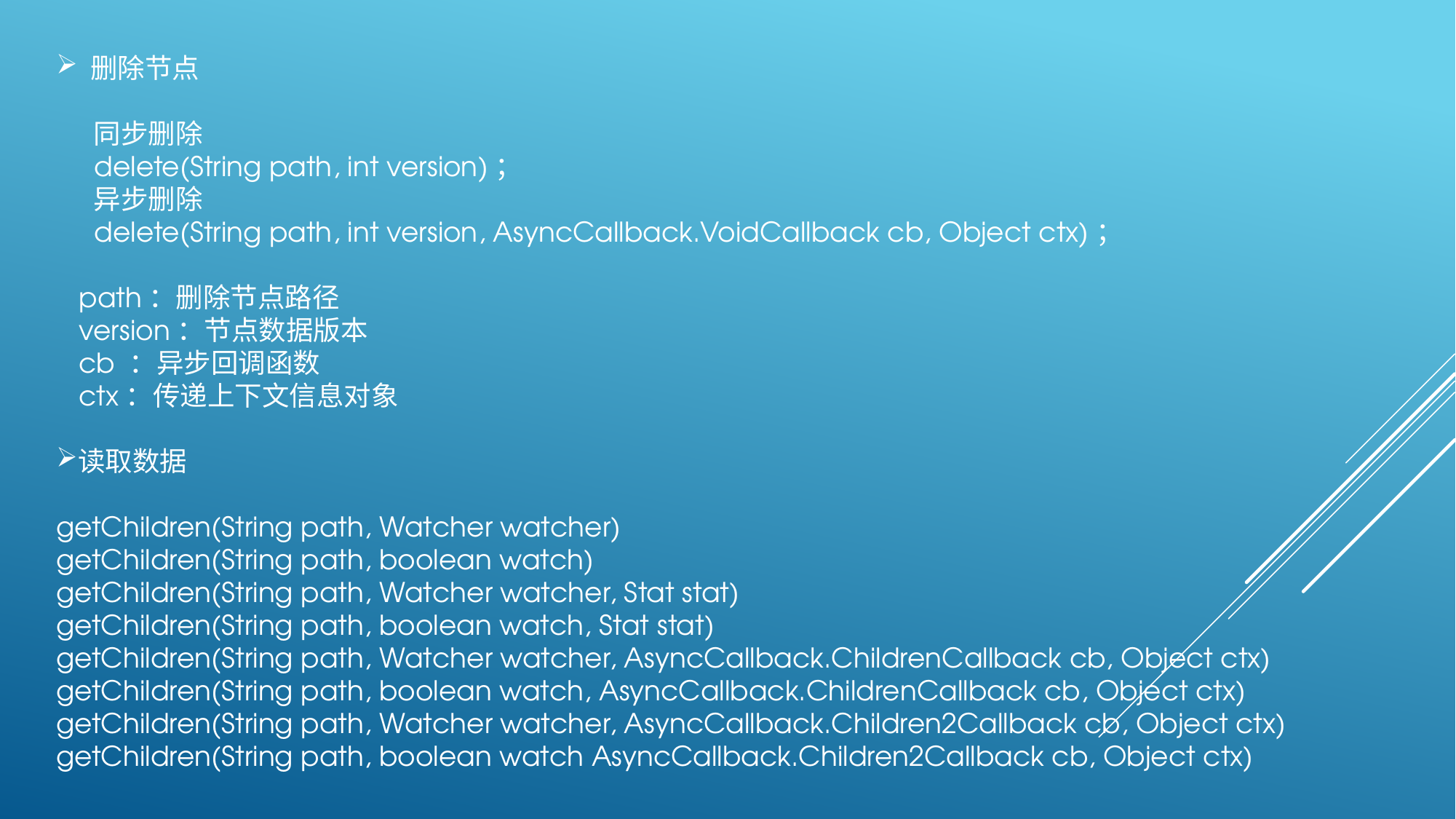

删除节点

     同步删除
     delete(String path, int version)；
     异步删除
     delete(String path, int version, AsyncCallback.VoidCallback cb, Object ctx)；

   path：删除节点路径
   version：节点数据版本
   cb ：异步回调函数
   ctx：传递上下文信息对象

读取数据

getChildren(String path, Watcher watcher)
getChildren(String path, boolean watch)
getChildren(String path, Watcher watcher, Stat stat)
getChildren(String path, boolean watch, Stat stat)
getChildren(String path, Watcher watcher, AsyncCallback.ChildrenCallback cb, Object ctx)
getChildren(String path, boolean watch, AsyncCallback.ChildrenCallback cb, Object ctx)
getChildren(String path, Watcher watcher, AsyncCallback.Children2Callback cb, Object ctx)
getChildren(String path, boolean watch AsyncCallback.Children2Callback cb, Object ctx)